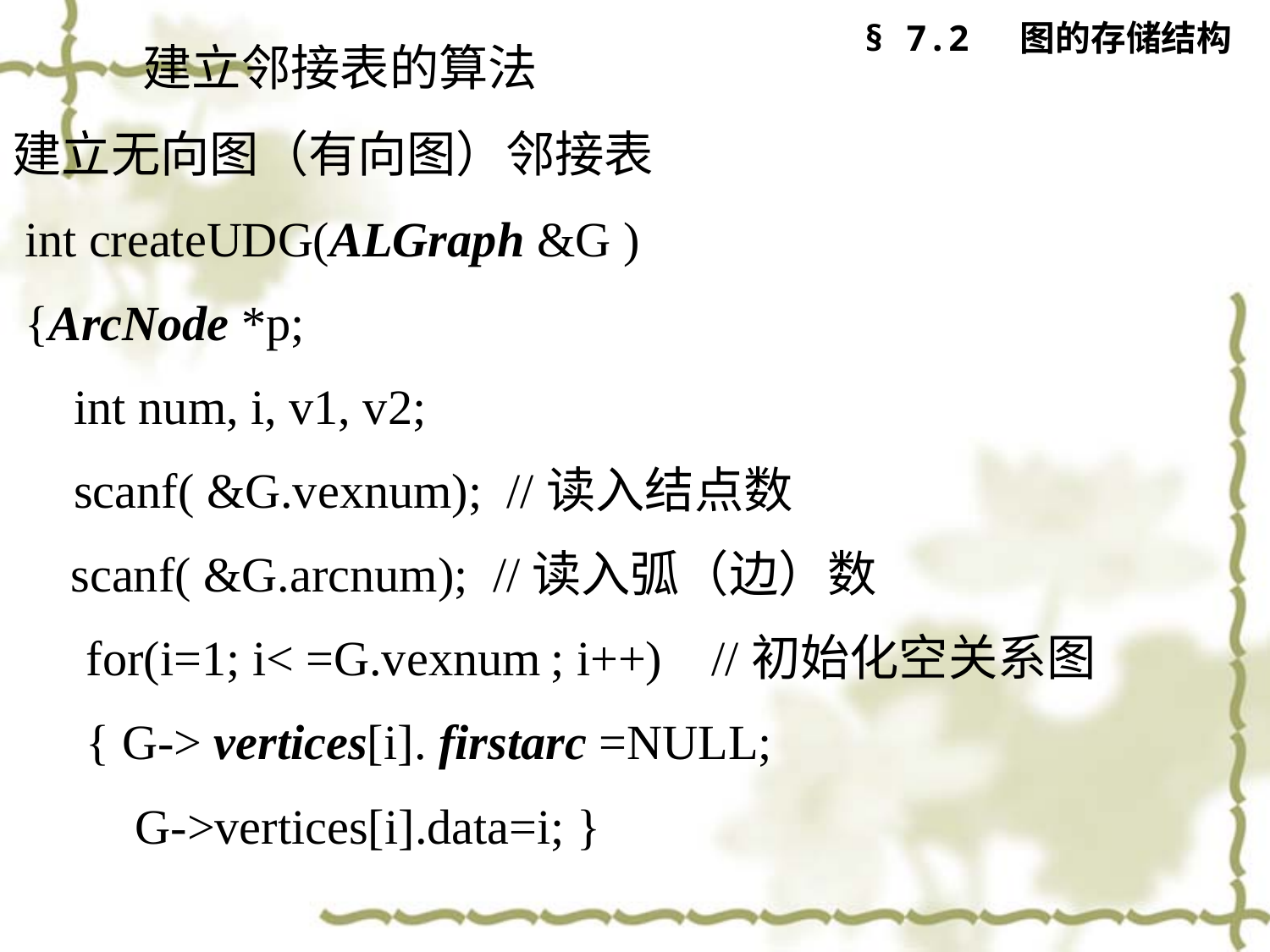

# § 7.2  图的存储结构
        建立邻接表的算法
建立无向图（有向图）邻接表
 int createUDG(ALGraph &G )
 {ArcNode *p;
     int num, i, v1, v2;
     scanf( &G.vexnum);  //读入结点数
      scanf( &G.arcnum);  //读入弧（边）数
      for(i=1; i< =G.vexnum ; i++)    //初始化空关系图
      { G-> vertices[i]. firstarc =NULL;
          G->vertices[i].data=i; }